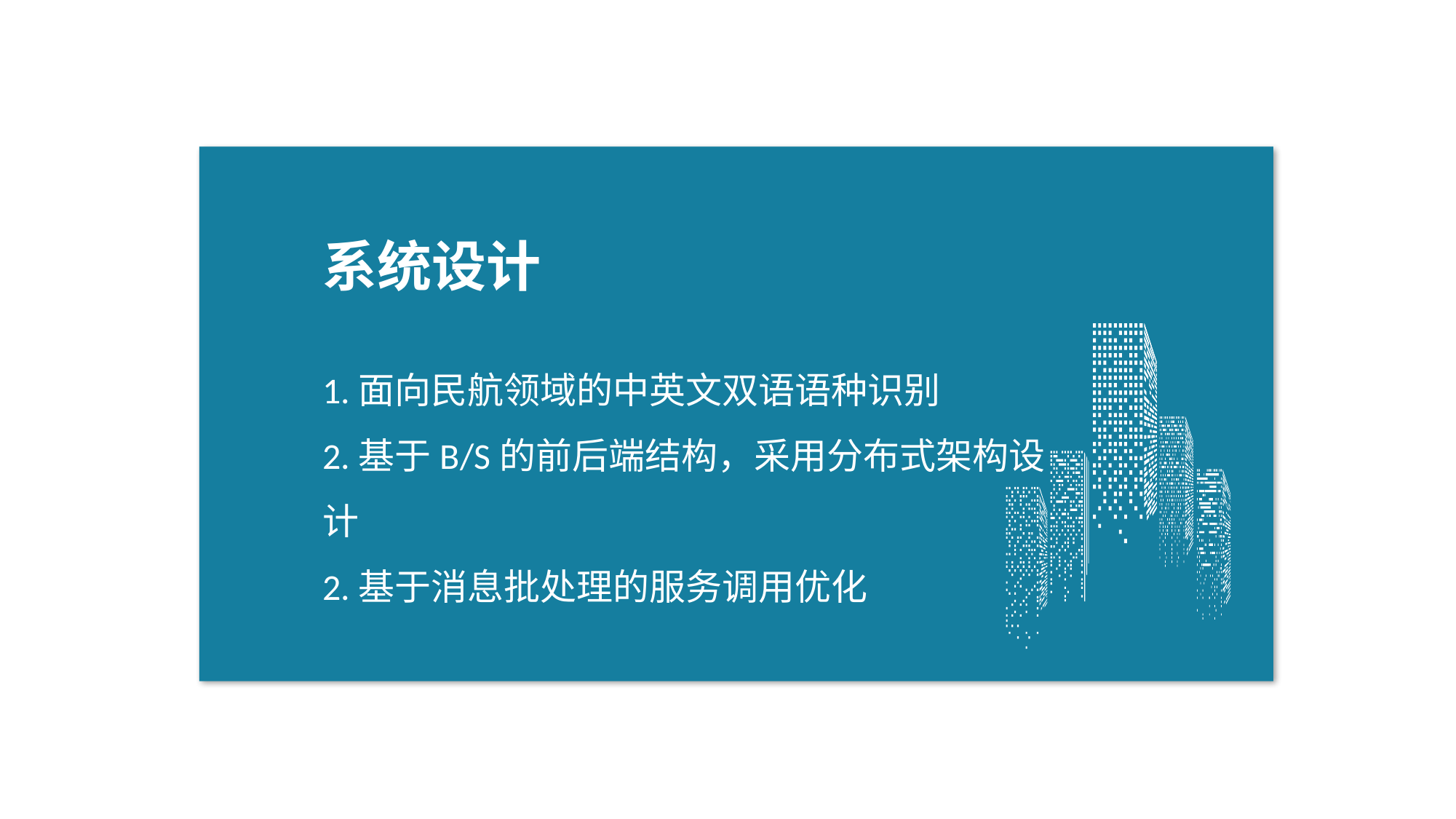

系统设计

1.面向民航领域的中英文双语语种识别
2.基于B/S的前后端结构，采用分布式架构设计
2.基于消息批处理的服务调用优化